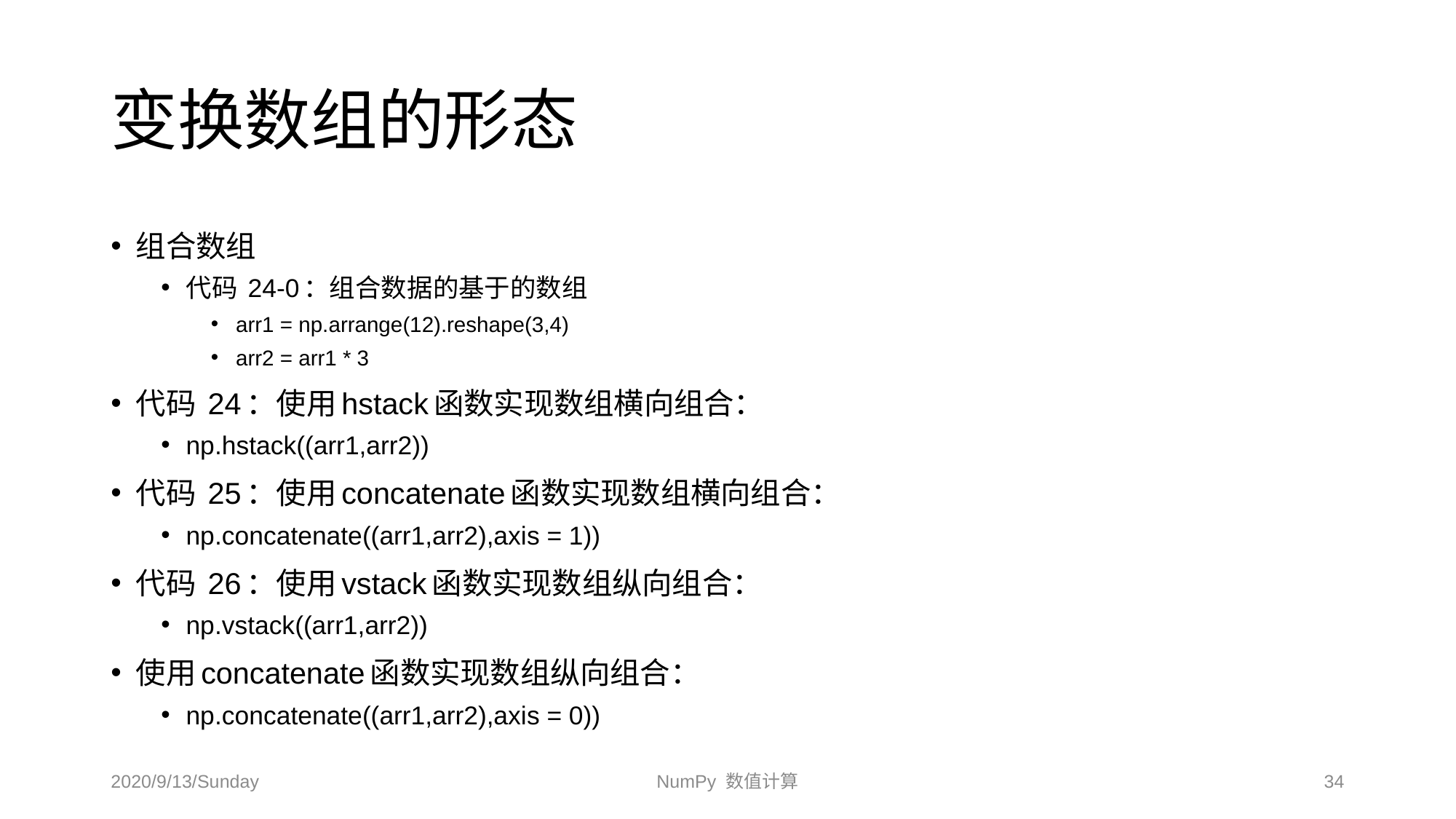

# 变换数组的形态
组合数组
代码 24-0：组合数据的基于的数组
arr1 = np.arrange(12).reshape(3,4)
arr2 = arr1 * 3
代码 24：使用hstack函数实现数组横向组合：
np.hstack((arr1,arr2))
代码 25：使用concatenate函数实现数组横向组合：
np.concatenate((arr1,arr2),axis = 1))
代码 26：使用vstack函数实现数组纵向组合：
np.vstack((arr1,arr2))
使用concatenate函数实现数组纵向组合：
np.concatenate((arr1,arr2),axis = 0))

2020/9/13/Sunday
NumPy 数值计算
34